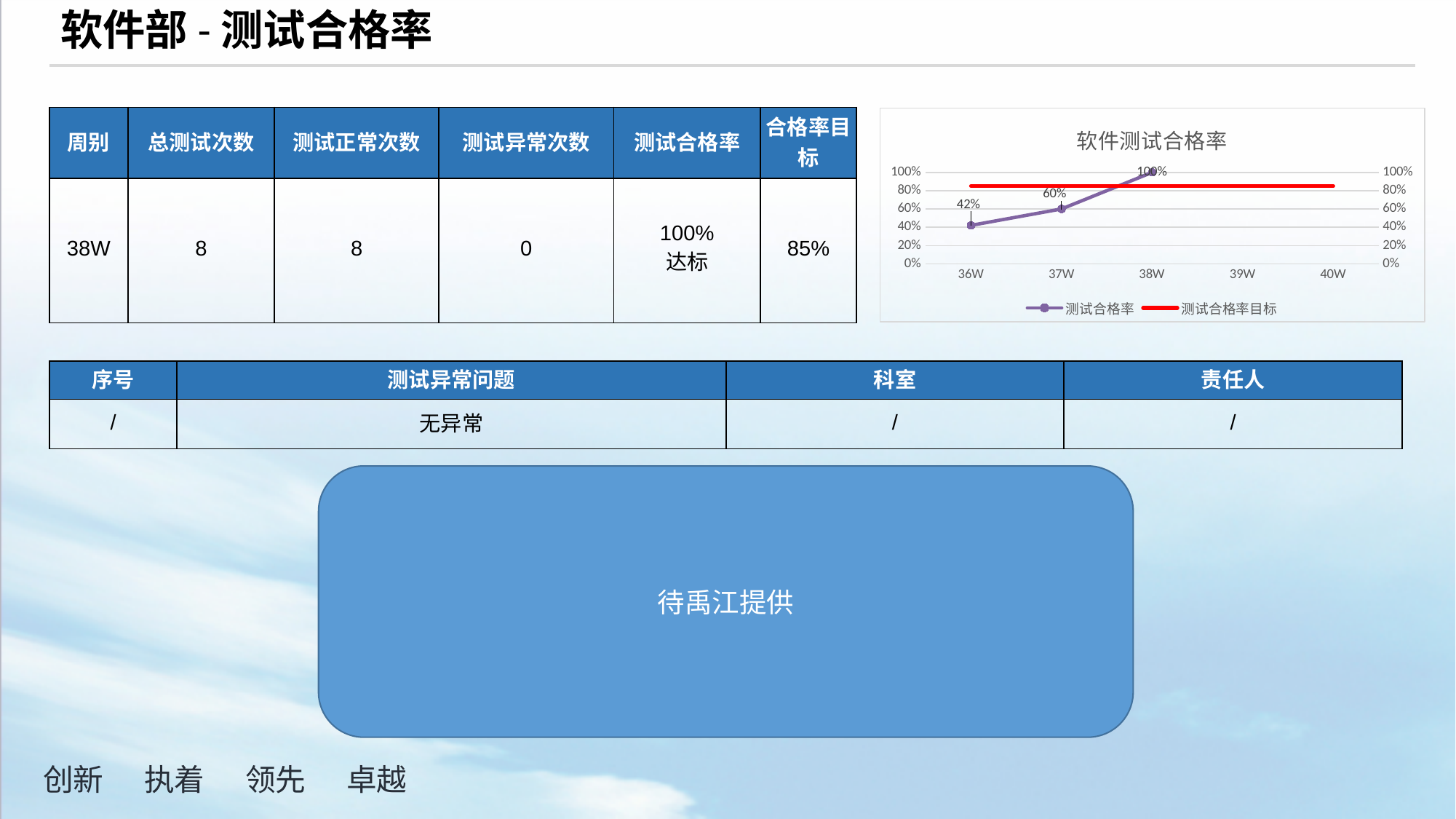

软件部-测试合格率
| 周别 | 总测试次数 | 测试正常次数 | 测试异常次数 | 测试合格率 | 合格率目标 |
| --- | --- | --- | --- | --- | --- |
| 38W | 8 | 8 | 0 | 100% 达标 | 85% |

[unsupported chart]

| 序号 | 测试异常问题 | 科室 | 责任人 |
| --- | --- | --- | --- |
| / | 无异常 | / | / |
待禹江提供
4